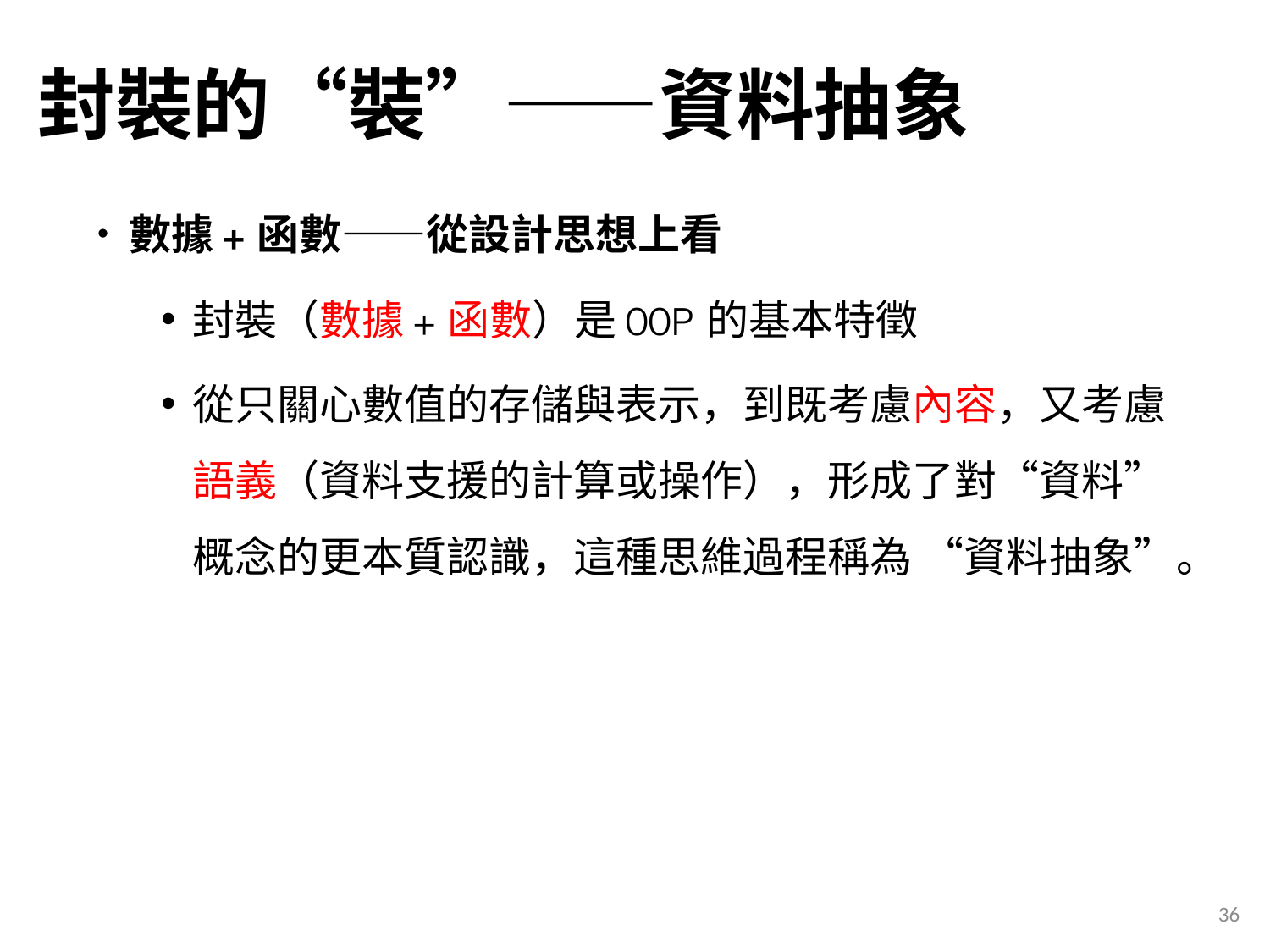

# 封裝的“裝”——資料抽象
數據+函數——從設計思想上看
封裝（數據+函數）是OOP的基本特徵
從只關心數值的存儲與表示，到既考慮內容，又考慮語義（資料支援的計算或操作），形成了對“資料”概念的更本質認識，這種思維過程稱為 “資料抽象”。

36